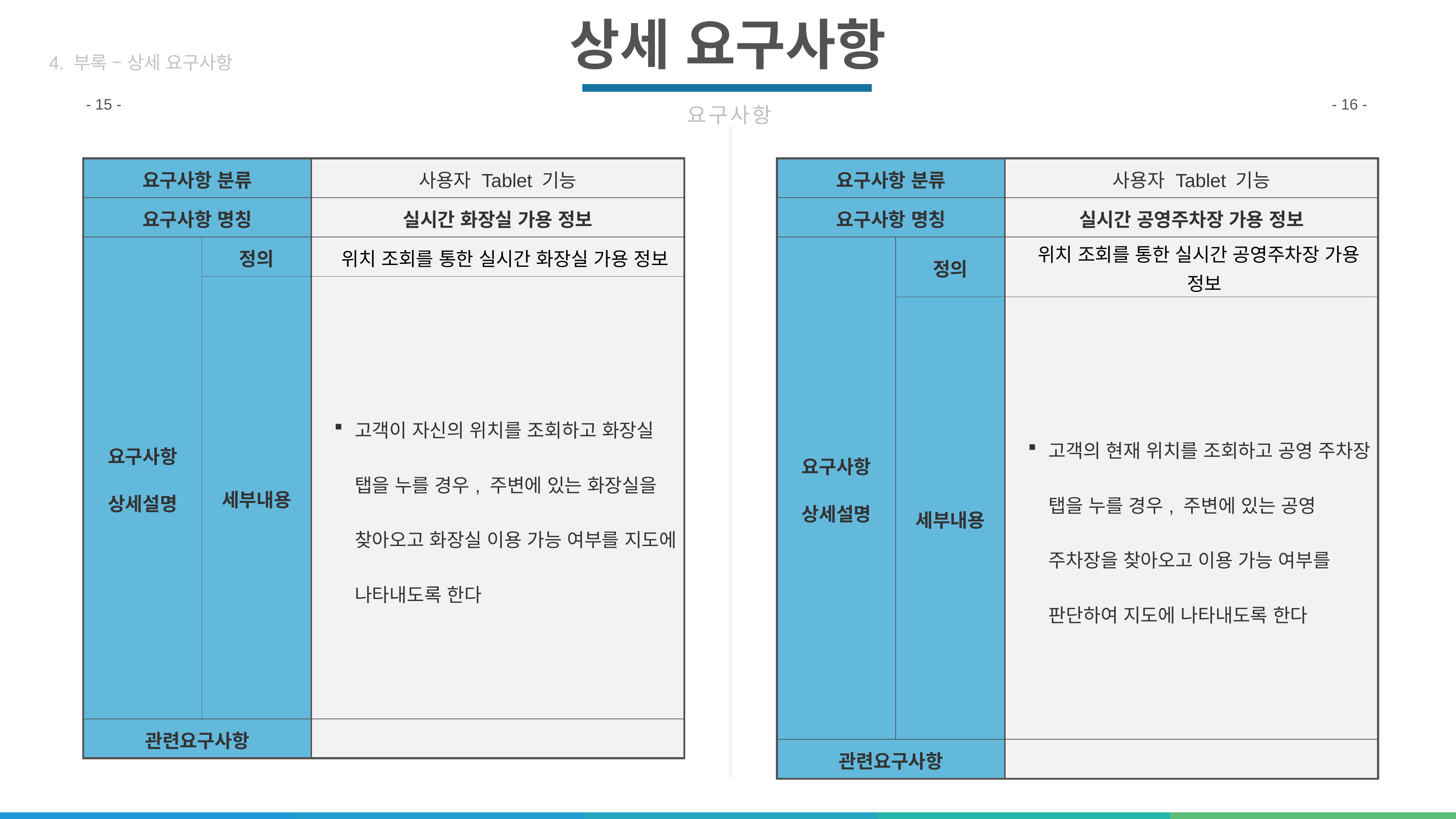

상세 요구사항
4. 부록 – 상세 요구사항

요구사항
- 15 -
- 16 -
| 요구사항 분류 |  | 사용자 Tablet 기능 |
| --- | --- | --- |
| 요구사항 명칭 |  | 실시간 화장실 가용 정보 |
| 요구사항 상세설명 | 정의 | 위치 조회를 통한 실시간 화장실 가용 정보 |
|  | 세부내용 | 고객이 자신의 위치를 조회하고 화장실 탭을 누를 경우, 주변에 있는 화장실을 찾아오고 화장실 이용 가능 여부를 지도에 나타내도록 한다 |
| 관련요구사항 |  |  |
| 요구사항 분류 |  | 사용자 Tablet 기능 |
| --- | --- | --- |
| 요구사항 명칭 |  | 실시간 공영주차장 가용 정보 |
| 요구사항 상세설명 | 정의 | 위치 조회를 통한 실시간 공영주차장 가용 정보 |
|  | 세부내용 | 고객의 현재 위치를 조회하고 공영 주차장 탭을 누를 경우, 주변에 있는 공영 주차장을 찾아오고 이용 가능 여부를 판단하여 지도에 나타내도록 한다 |
| 관련요구사항 |  |  |